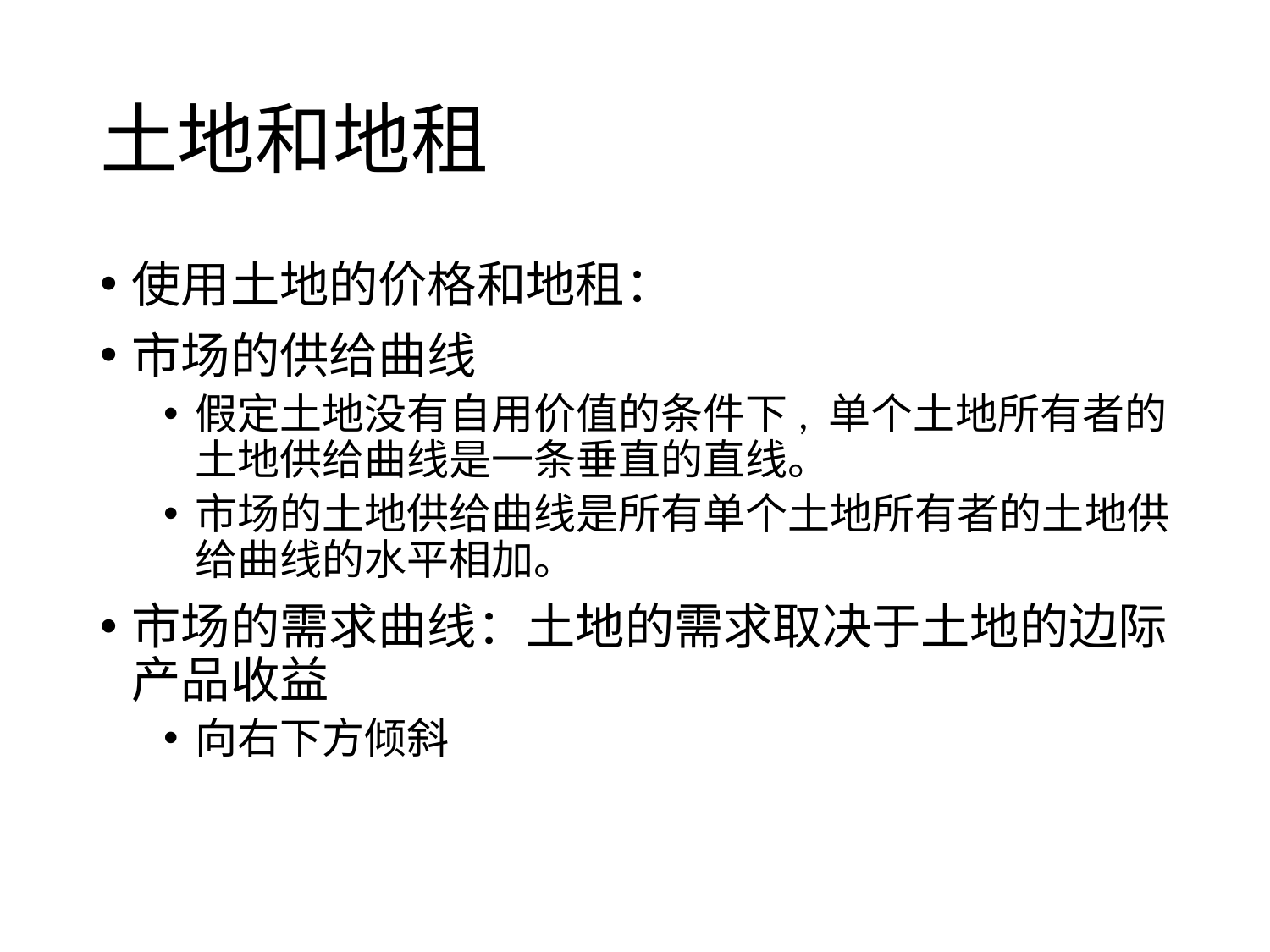

# 土地和地租
使用土地的价格和地租：
市场的供给曲线
假定土地没有自用价值的条件下, 单个土地所有者的土地供给曲线是一条垂直的直线。
市场的土地供给曲线是所有单个土地所有者的土地供给曲线的水平相加。
市场的需求曲线：土地的需求取决于土地的边际产品收益
向右下方倾斜